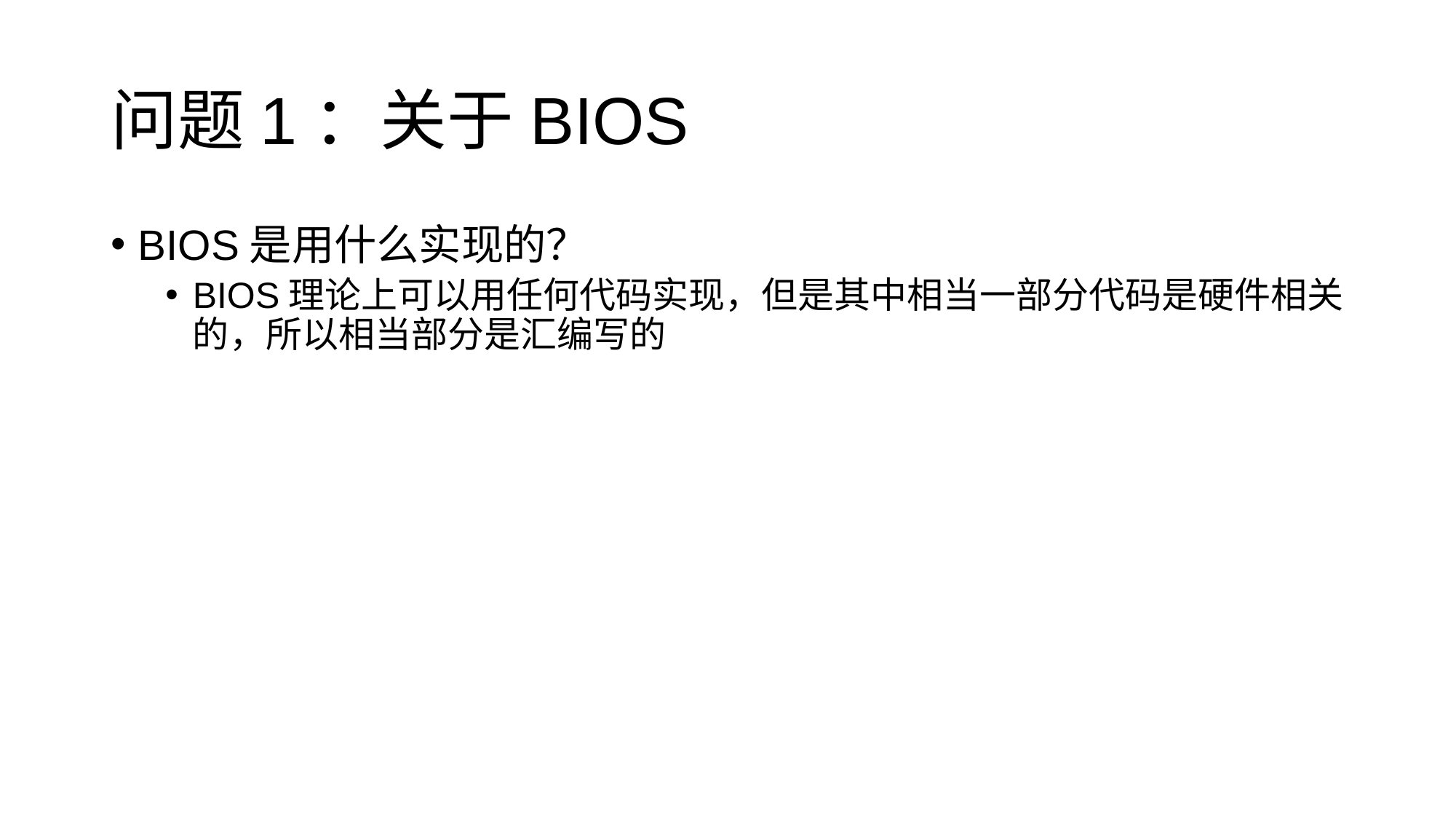

# 问题1：关于BIOS
BIOS是用什么实现的？
BIOS理论上可以用任何代码实现，但是其中相当一部分代码是硬件相关的，所以相当部分是汇编写的